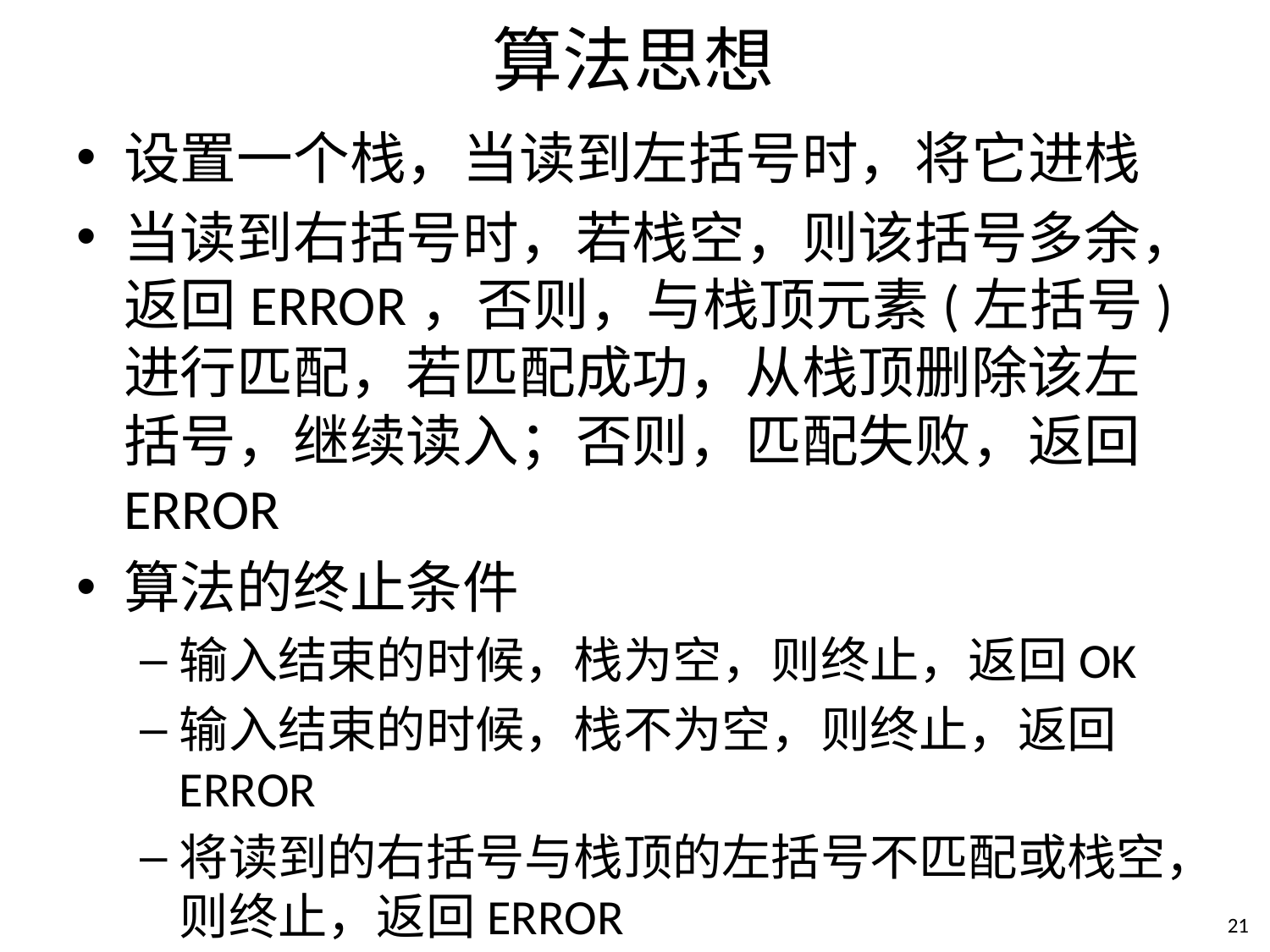

# 算法思想
设置一个栈，当读到左括号时，将它进栈
当读到右括号时，若栈空，则该括号多余，返回ERROR，否则，与栈顶元素(左括号)进行匹配，若匹配成功，从栈顶删除该左括号，继续读入；否则，匹配失败，返回ERROR
算法的终止条件
输入结束的时候，栈为空，则终止，返回OK
输入结束的时候，栈不为空，则终止，返回ERROR
将读到的右括号与栈顶的左括号不匹配或栈空，则终止，返回ERROR

21